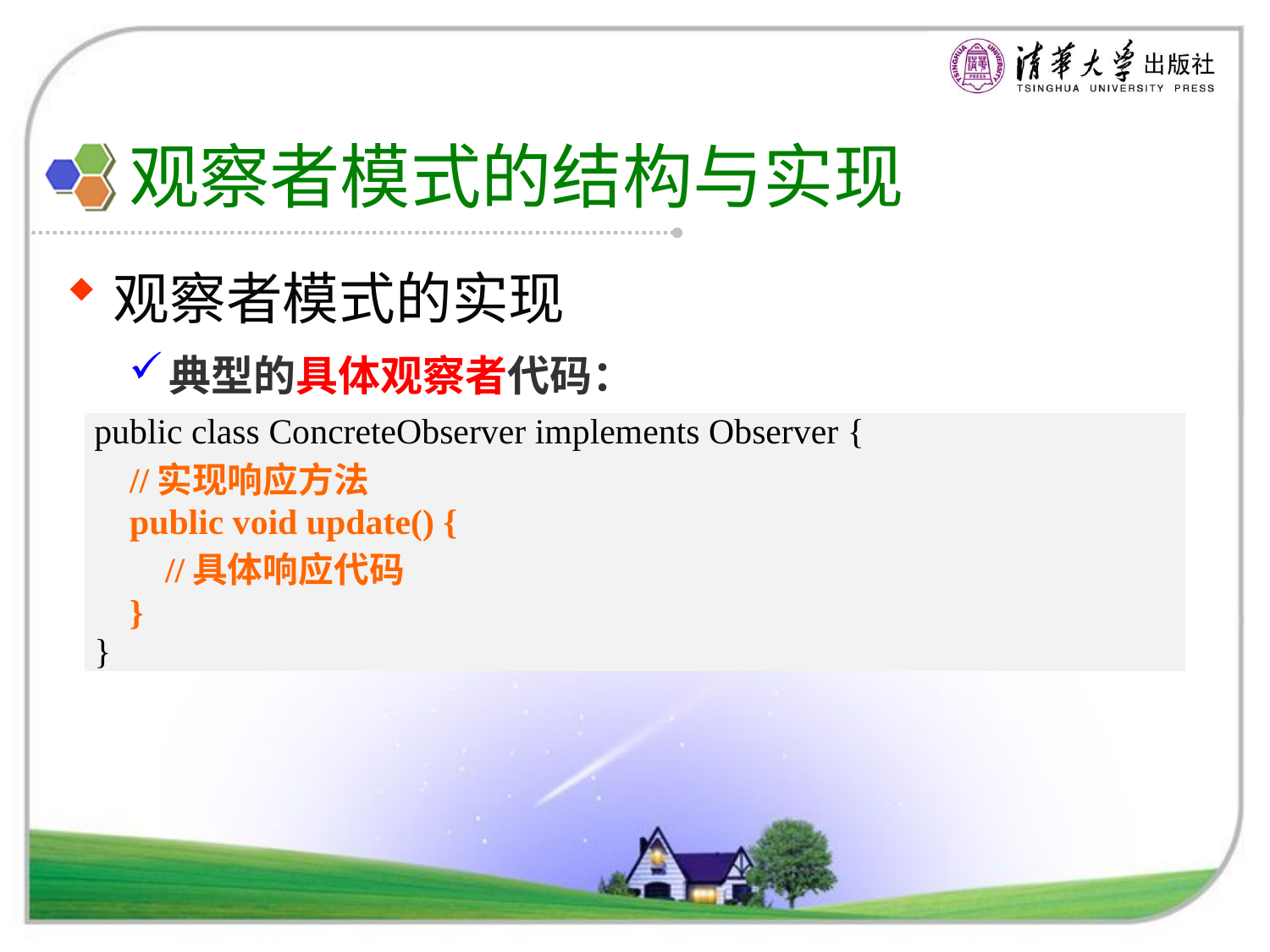

# 观察者模式的结构与实现
观察者模式的实现
典型的具体观察者代码：
| public class ConcreteObserver implements Observer { //实现响应方法 public void update() { //具体响应代码 } } |
| --- |